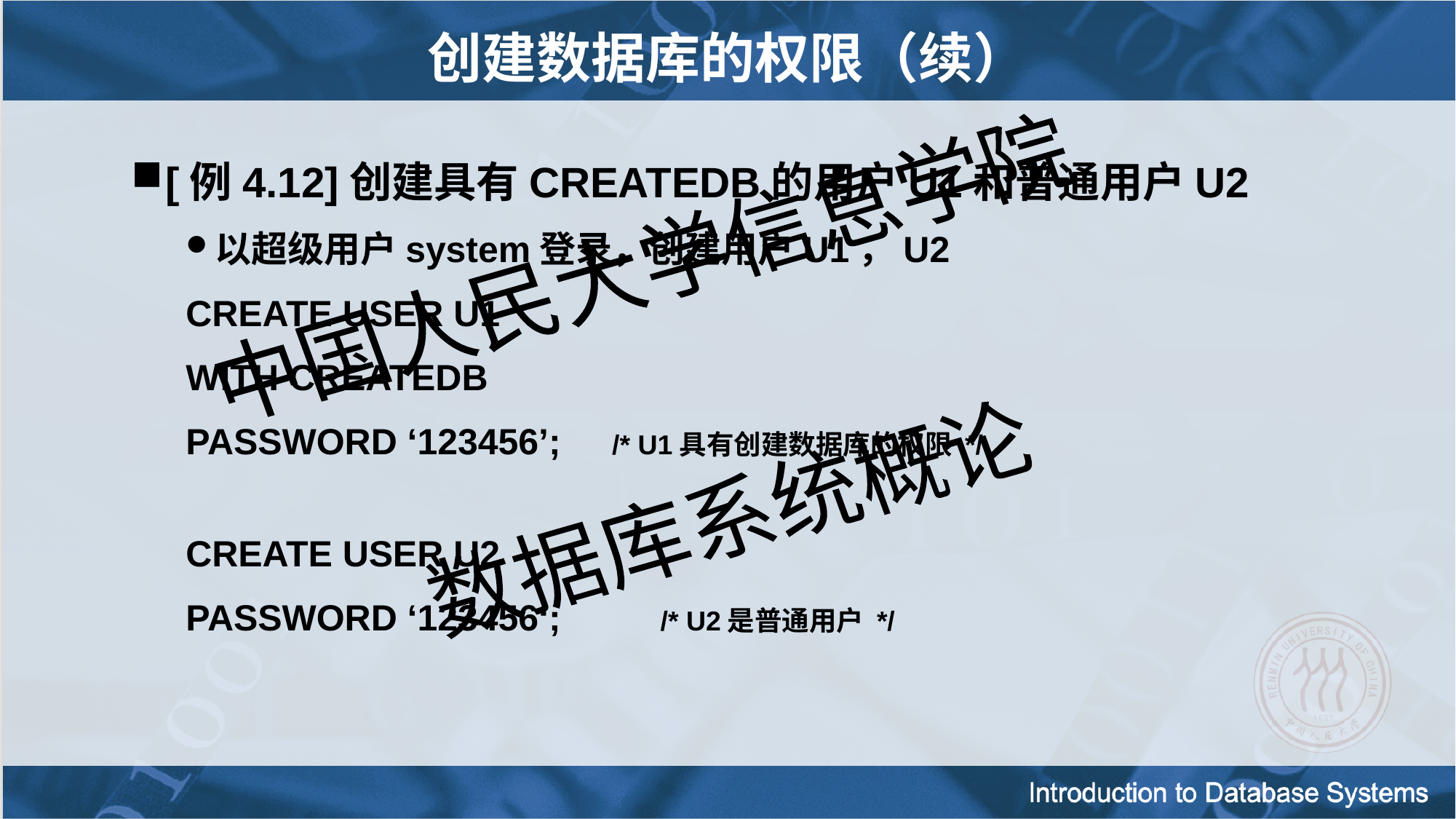

# 创建数据库的权限（续）
[例4.12]创建具有CREATEDB的用户U1和普通用户U2
以超级用户system登录，创建用户U1，U2
CREATE USER U1
WITH CREATEDB
PASSWORD ‘123456’;     /* U1具有创建数据库的权限 */

CREATE USER U2
PASSWORD ‘123456‘;          /* U2是普通用户 */